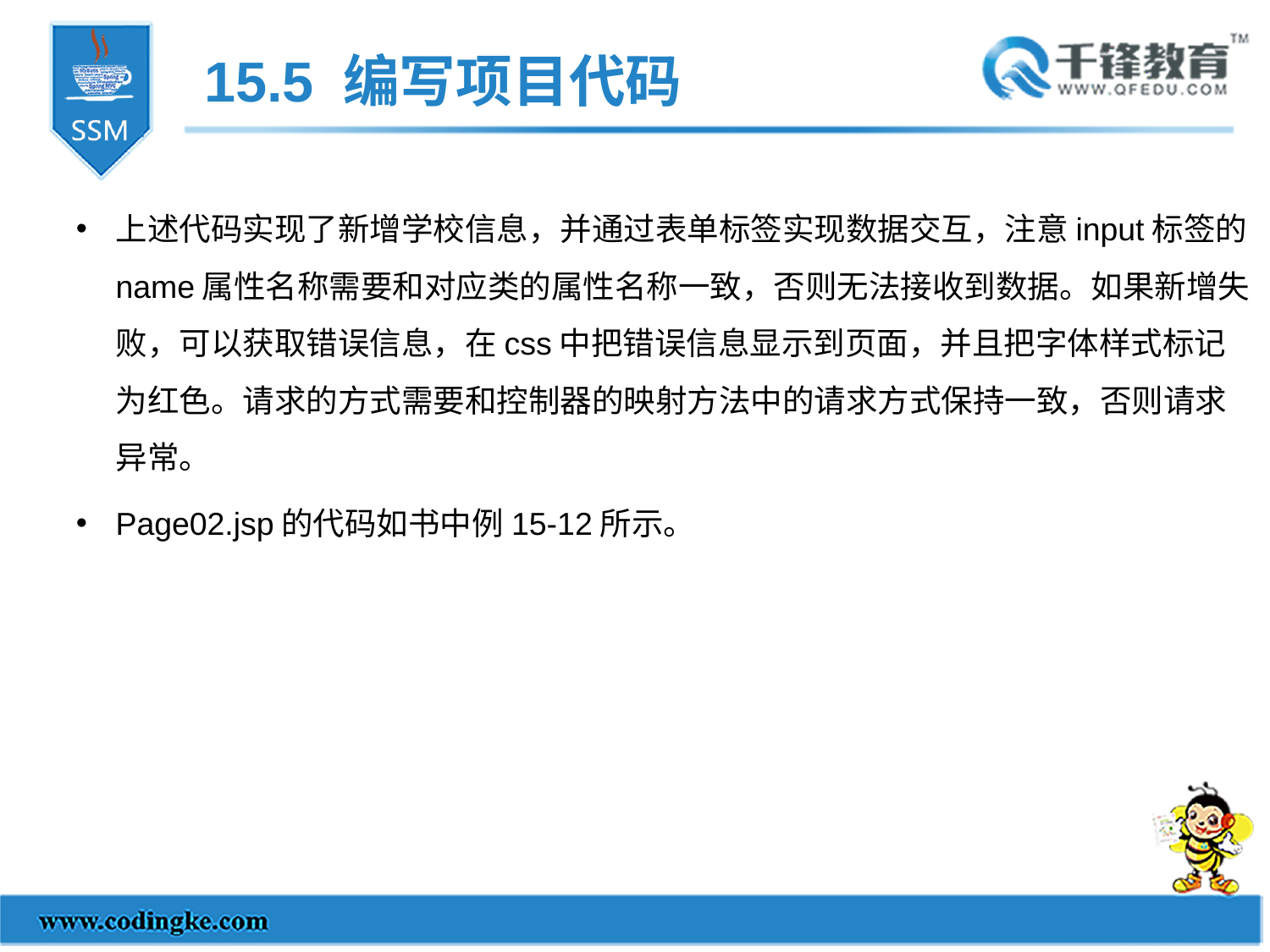

15.5 编写项目代码
上述代码实现了新增学校信息，并通过表单标签实现数据交互，注意input标签的name属性名称需要和对应类的属性名称一致，否则无法接收到数据。如果新增失败，可以获取错误信息，在css中把错误信息显示到页面，并且把字体样式标记为红色。请求的方式需要和控制器的映射方法中的请求方式保持一致，否则请求异常。
Page02.jsp的代码如书中例15-12所示。